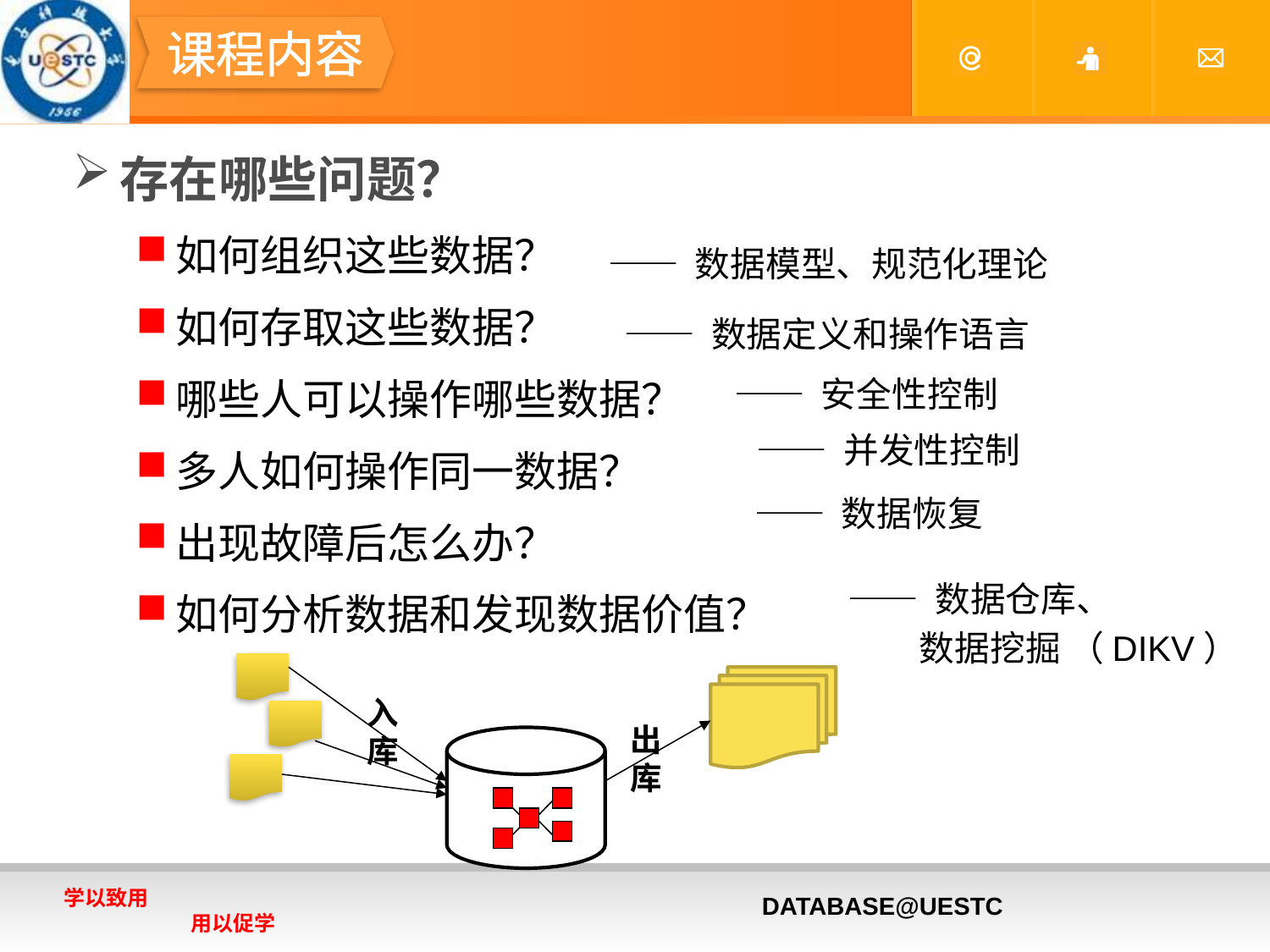

#
课程内容
存在哪些问题？
如何组织这些数据？
如何存取这些数据？
哪些人可以操作哪些数据？
多人如何操作同一数据？
出现故障后怎么办？
如何分析数据和发现数据价值？

         —— 数据模型、规范化理论
      —— 数据定义和操作语言
      —— 安全性控制
  —— 并发性控制
   —— 数据恢复
—— 数据仓库、
        数据挖掘 （DIKV）

入库

出库